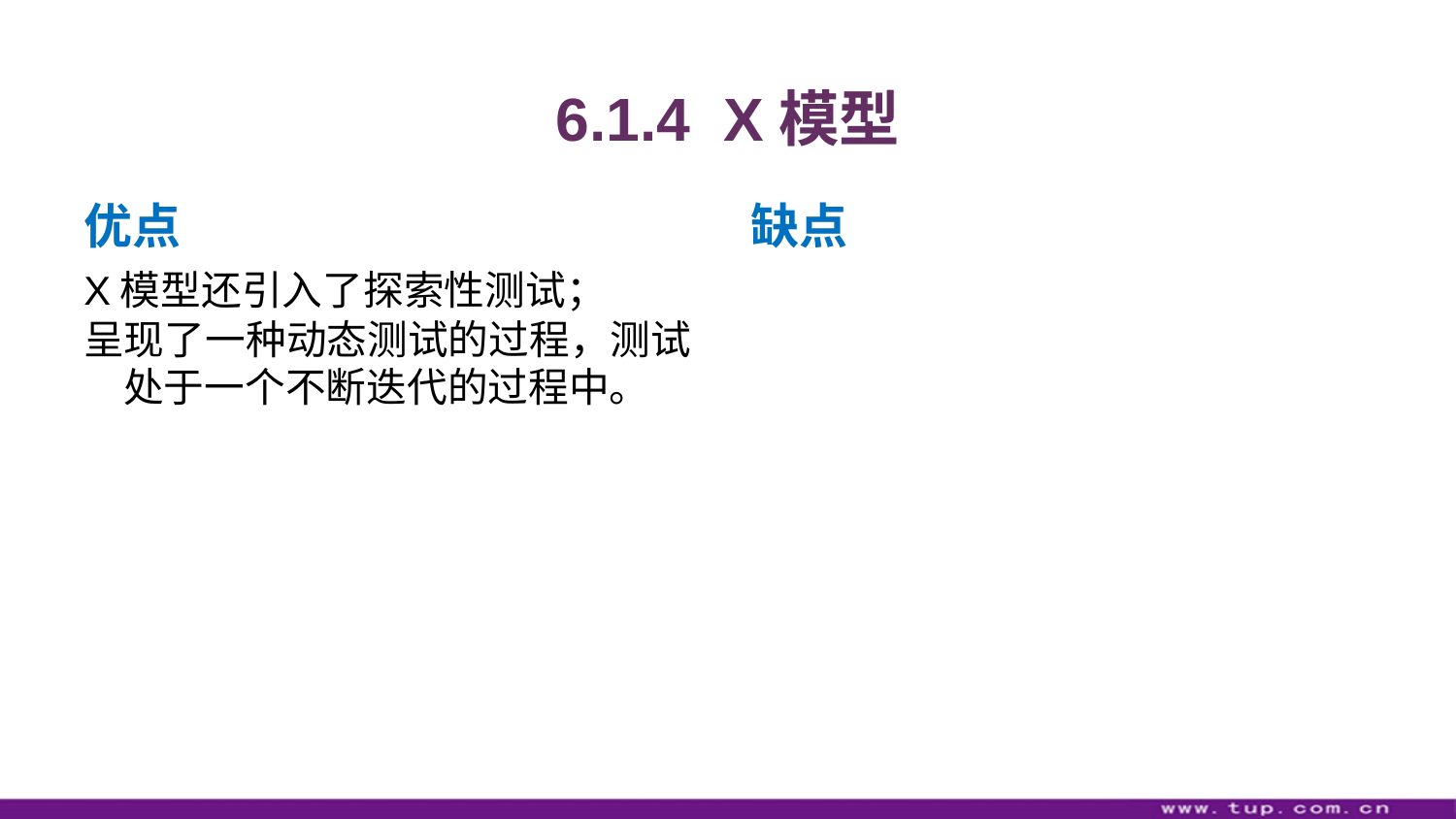

# 6.1.4  X模型
优点
缺点
X模型还引入了探索性测试；
呈现了一种动态测试的过程，测试处于一个不断迭代的过程中。